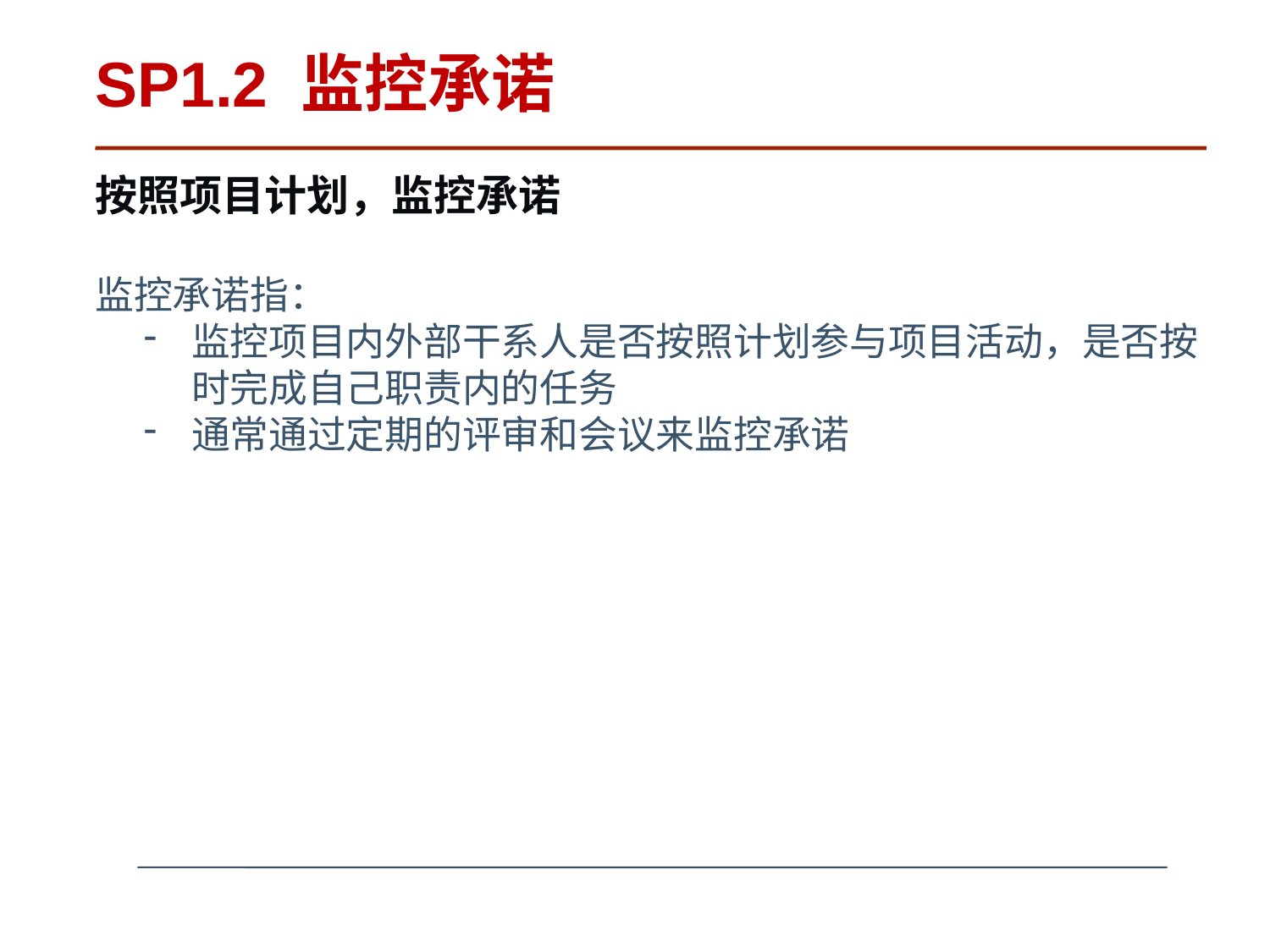

# SP1.2 监控承诺
按照项目计划，监控承诺

监控承诺指：
监控项目内外部干系人是否按照计划参与项目活动，是否按时完成自己职责内的任务
通常通过定期的评审和会议来监控承诺